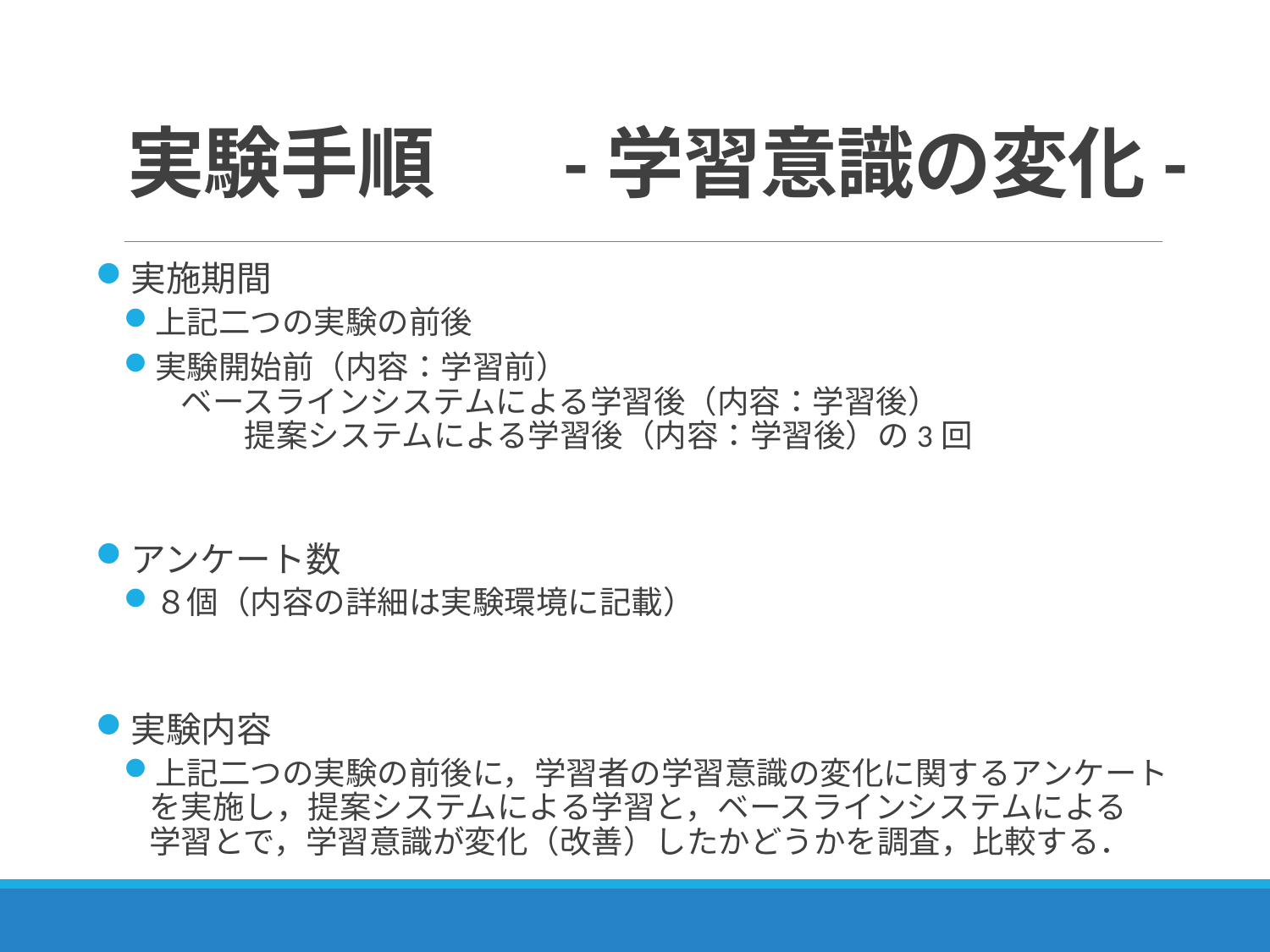

# 実験手順  　-学習意識の変化-
実施期間
上記二つの実験の前後
実験開始前（内容：学習前）　　　　　　　　　　　　　　　　　　　　ベースラインシステムによる学習後（内容：学習後）　　　　　　　　　　提案システムによる学習後（内容：学習後）の3回

アンケート数
８個（内容の詳細は実験環境に記載）

実験内容
上記二つの実験の前後に，学習者の学習意識の変化に関するアンケートを実施し，提案システムによる学習と，ベースラインシステムによる　学習とで，学習意識が変化（改善）したかどうかを調査，比較する．

25